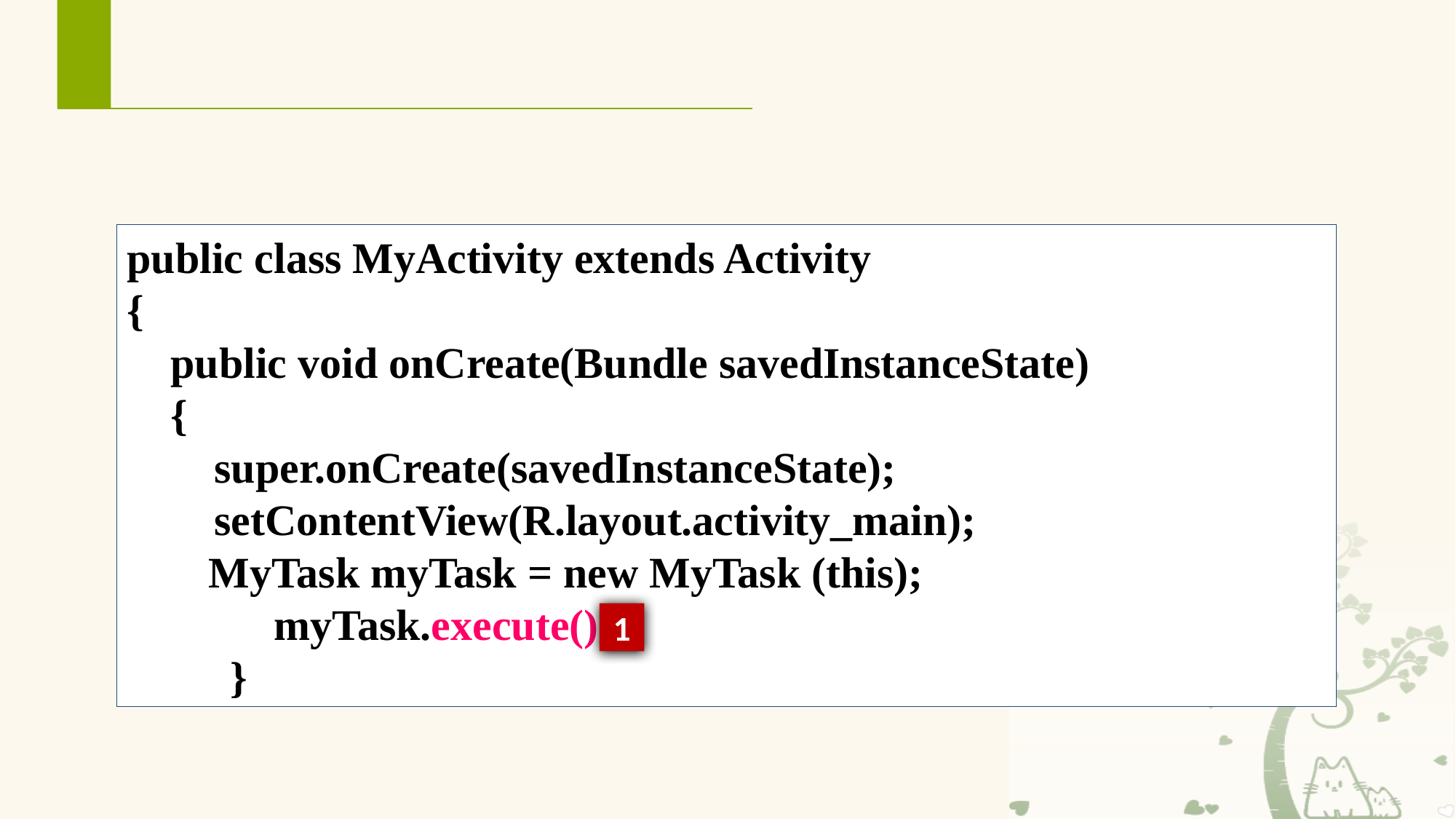

# 8.2.5 异步任务
将上述五个方法进行整理，可以归纳出以下的代码结构：
public class MyActivity extends Activity
{
    public void onCreate(Bundle savedInstanceState)
    {
        super.onCreate(savedInstanceState);
        setContentView(R.layout.activity_main);
  MyTask myTask = new MyTask (this);
        myTask.execute();
    }
1